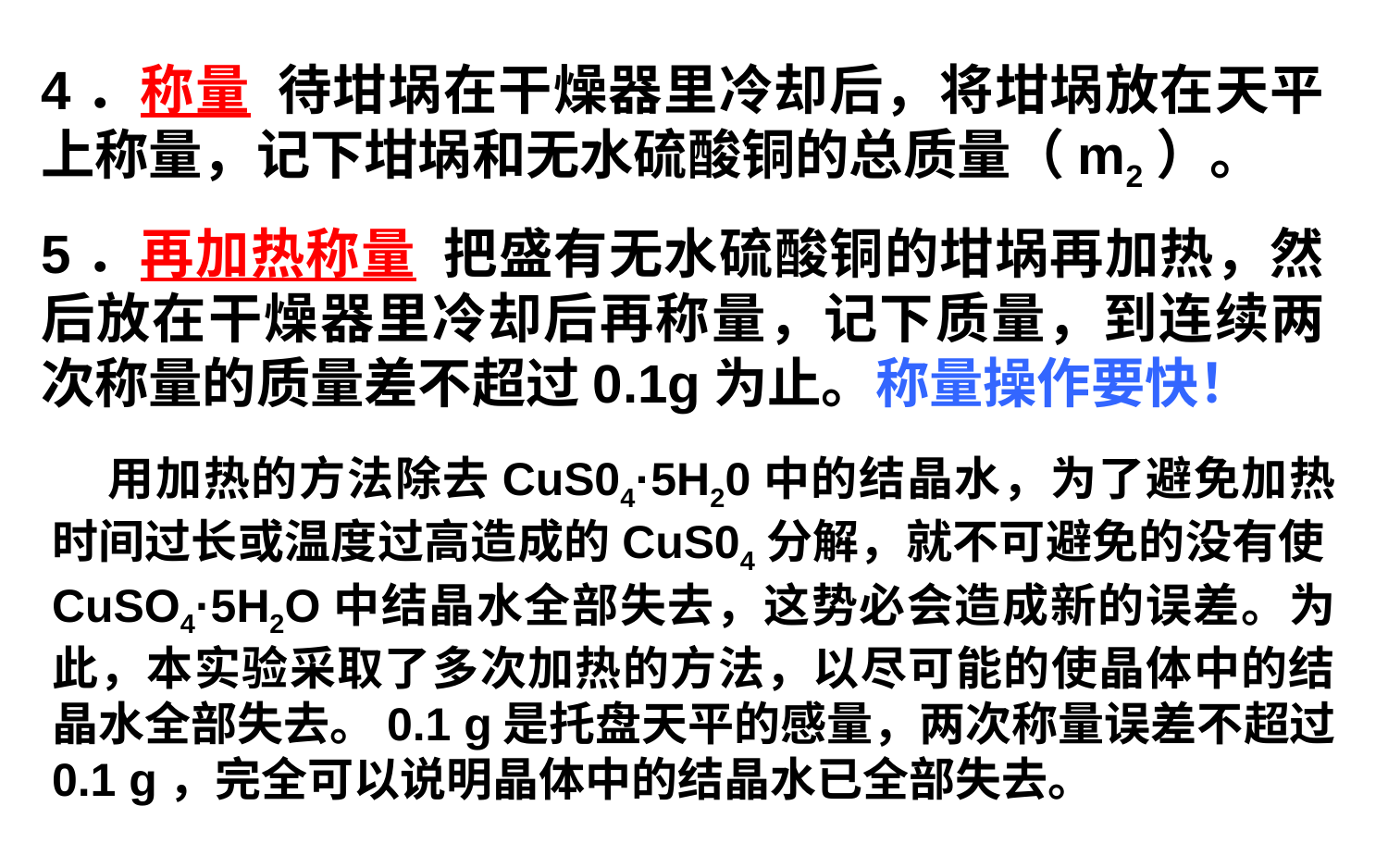

4．称量  待坩埚在干燥器里冷却后，将坩埚放在天平上称量，记下坩埚和无水硫酸铜的总质量（m2）。
5．再加热称量  把盛有无水硫酸铜的坩埚再加热，然后放在干燥器里冷却后再称量，记下质量，到连续两次称量的质量差不超过0.1g为止。称量操作要快！
   用加热的方法除去CuS04·5H20中的结晶水，为了避免加热时间过长或温度过高造成的CuS04分解，就不可避免的没有使CuSO4·5H2O中结晶水全部失去，这势必会造成新的误差。为此，本实验采取了多次加热的方法，以尽可能的使晶体中的结晶水全部失去。0.1 g是托盘天平的感量，两次称量误差不超过0.1 g，完全可以说明晶体中的结晶水已全部失去。